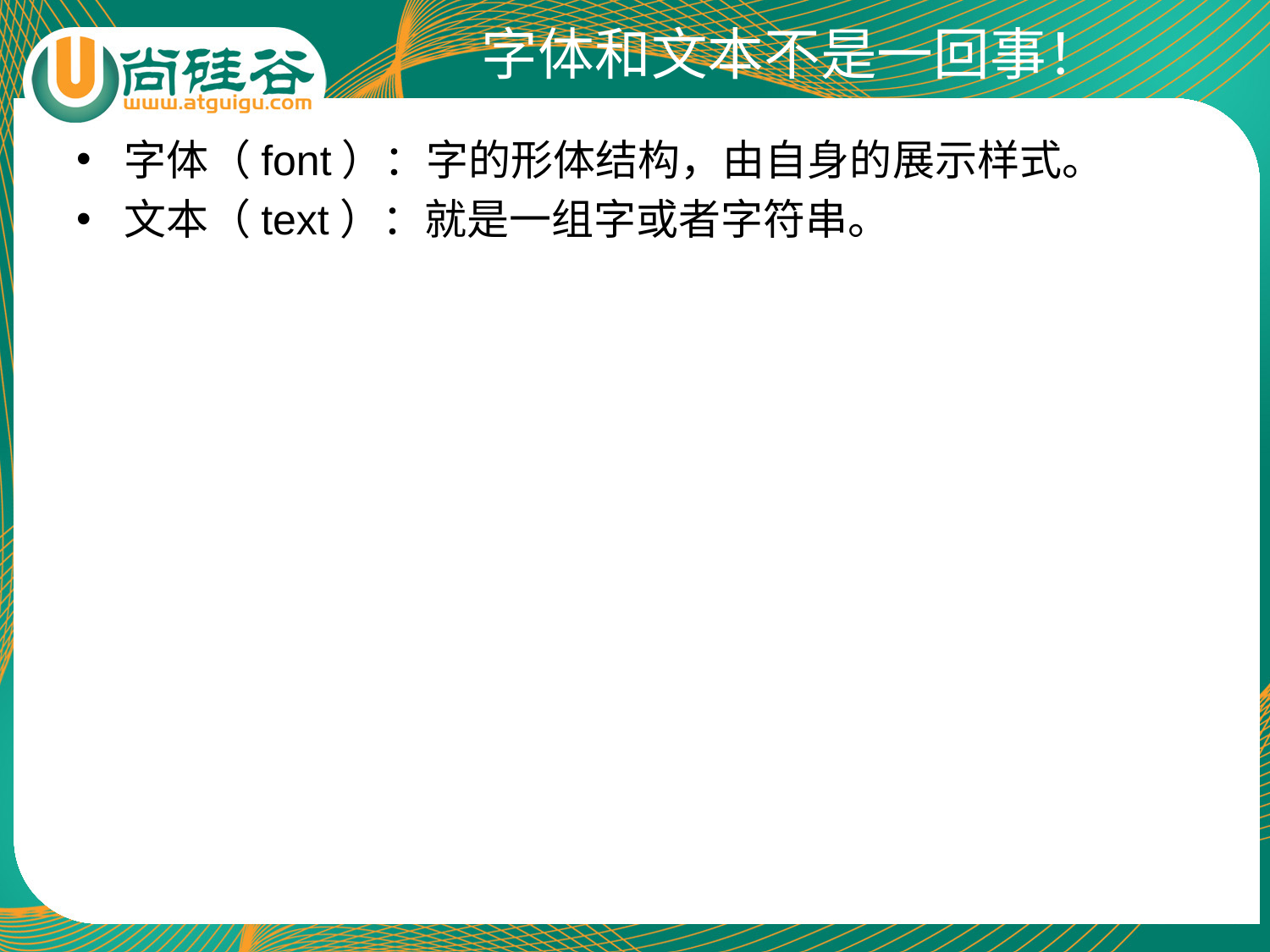

# 字体和文本不是一回事！
字体（font）：字的形体结构，由自身的展示样式。
文本（text）：就是一组字或者字符串。